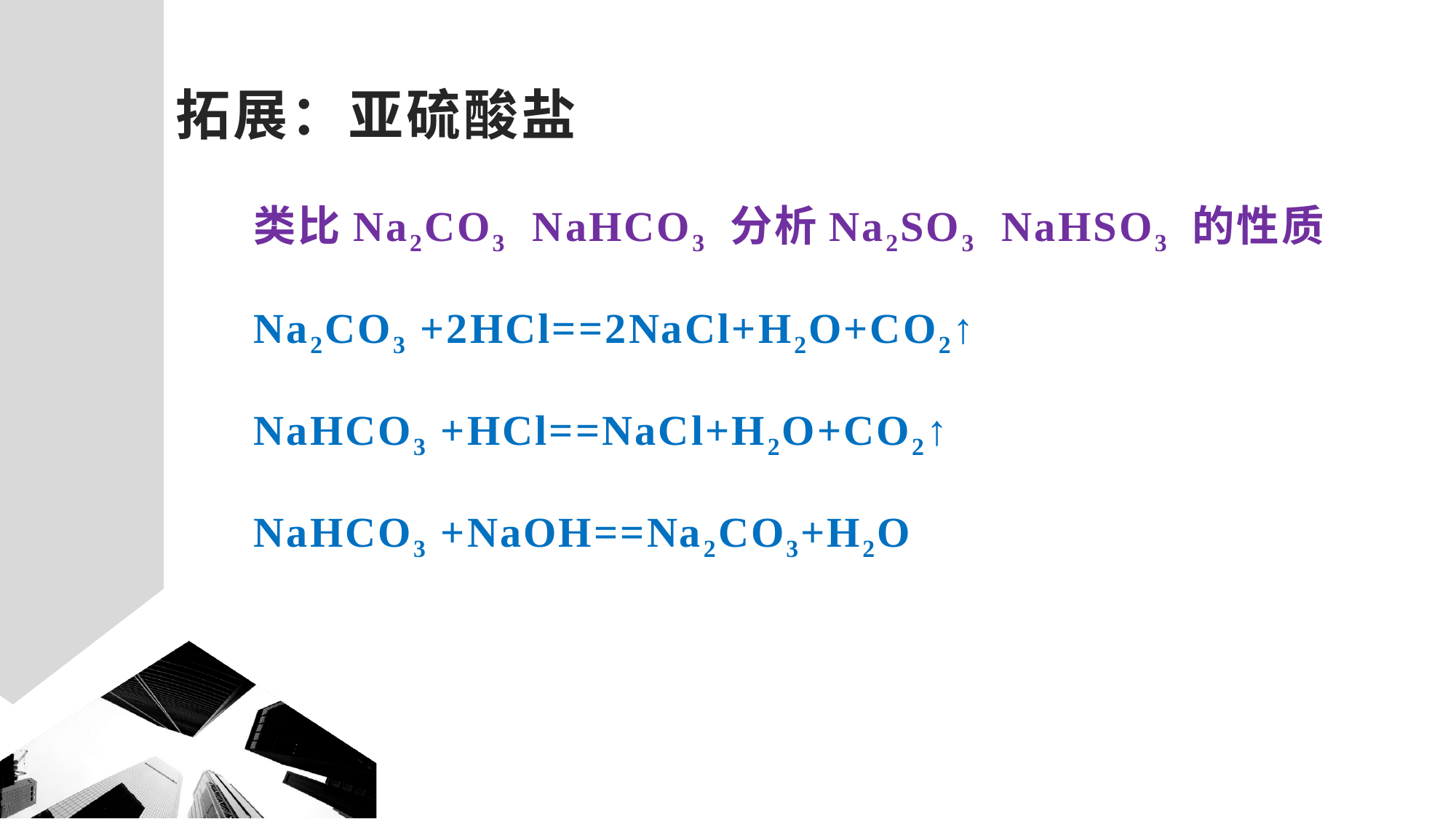

# 拓展：亚硫酸盐
类比Na2CO3  NaHCO3 分析Na2SO3  NaHSO3 的性质
Na2CO3 +2HCl==2NaCl+H2O+CO2↑
NaHCO3 +HCl==NaCl+H2O+CO2↑
NaHCO3 +NaOH==Na2CO3+H2O